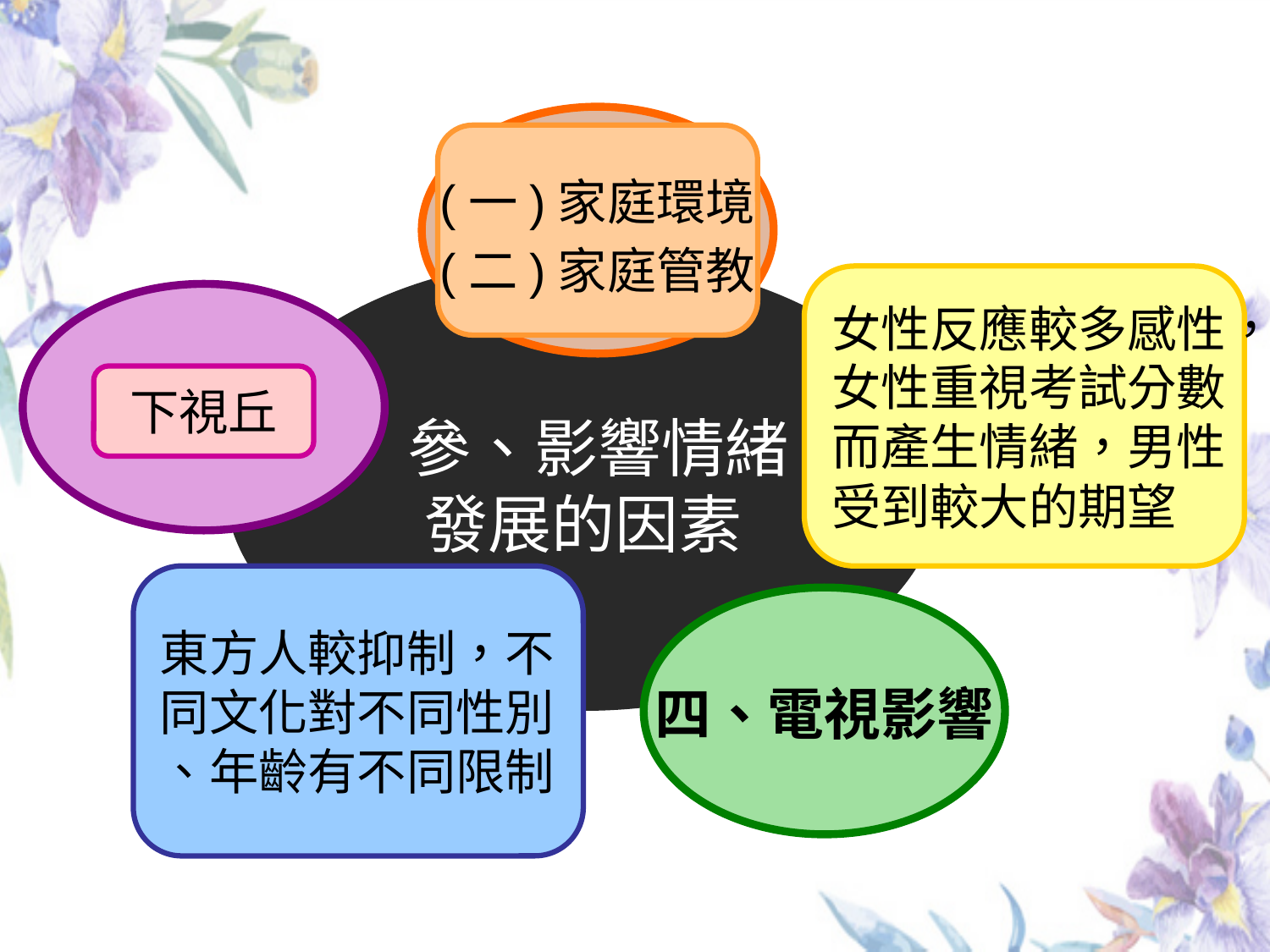

二、家庭
(一)家庭環境
(二)家庭管教
 參、影響情緒
發展的因素
女性反應較多感性，
女性重視考試分數
而產生情緒，男性
受到較大的期望
一、生物
三、性別
下視丘
東方人較抑制，不
同文化對不同性別
、年齡有不同限制
五、文化
四、電視影響